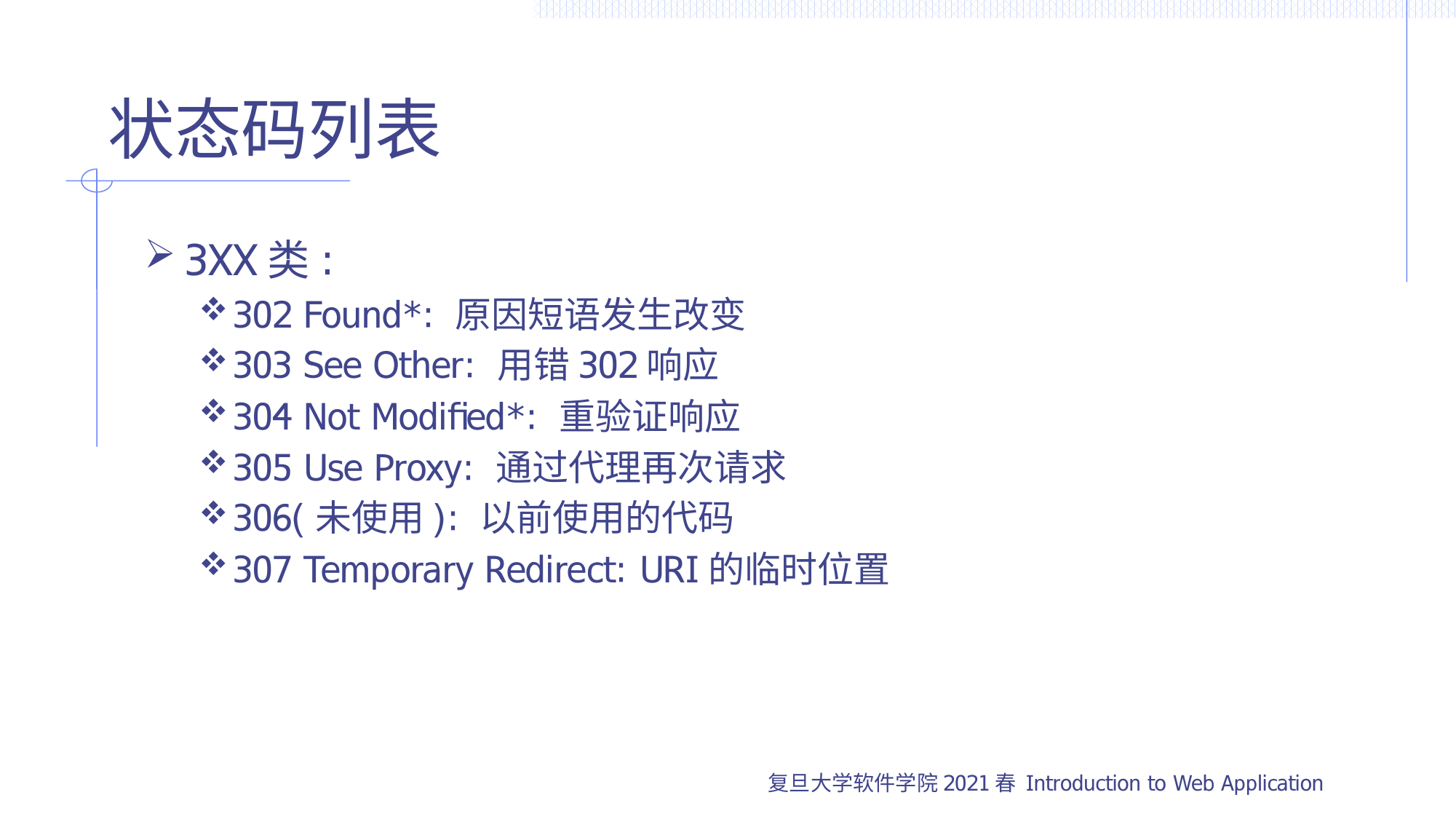

# 状态码列表
3XX类:
302 Found*: 原因短语发生改变
303 See Other: 用错302响应
304 Not Modified*: 重验证响应
305 Use Proxy: 通过代理再次请求
306(未使用): 以前使用的代码
307 Temporary Redirect: URI的临时位置